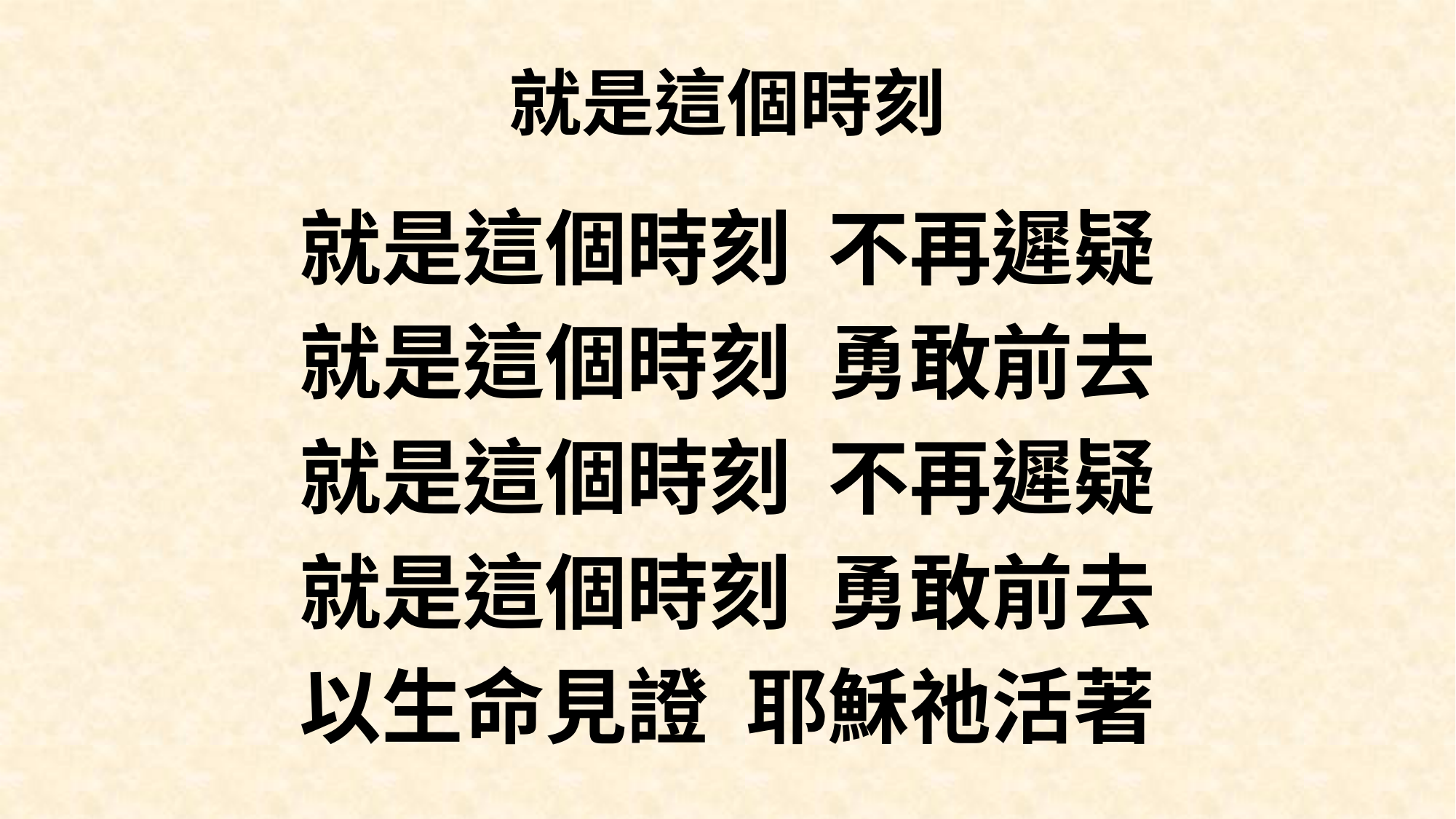

# 就是這個時刻
就是這個時刻  不再遲疑
就是這個時刻  勇敢前去
就是這個時刻  不再遲疑
就是這個時刻  勇敢前去
以生命見證  耶穌祂活著